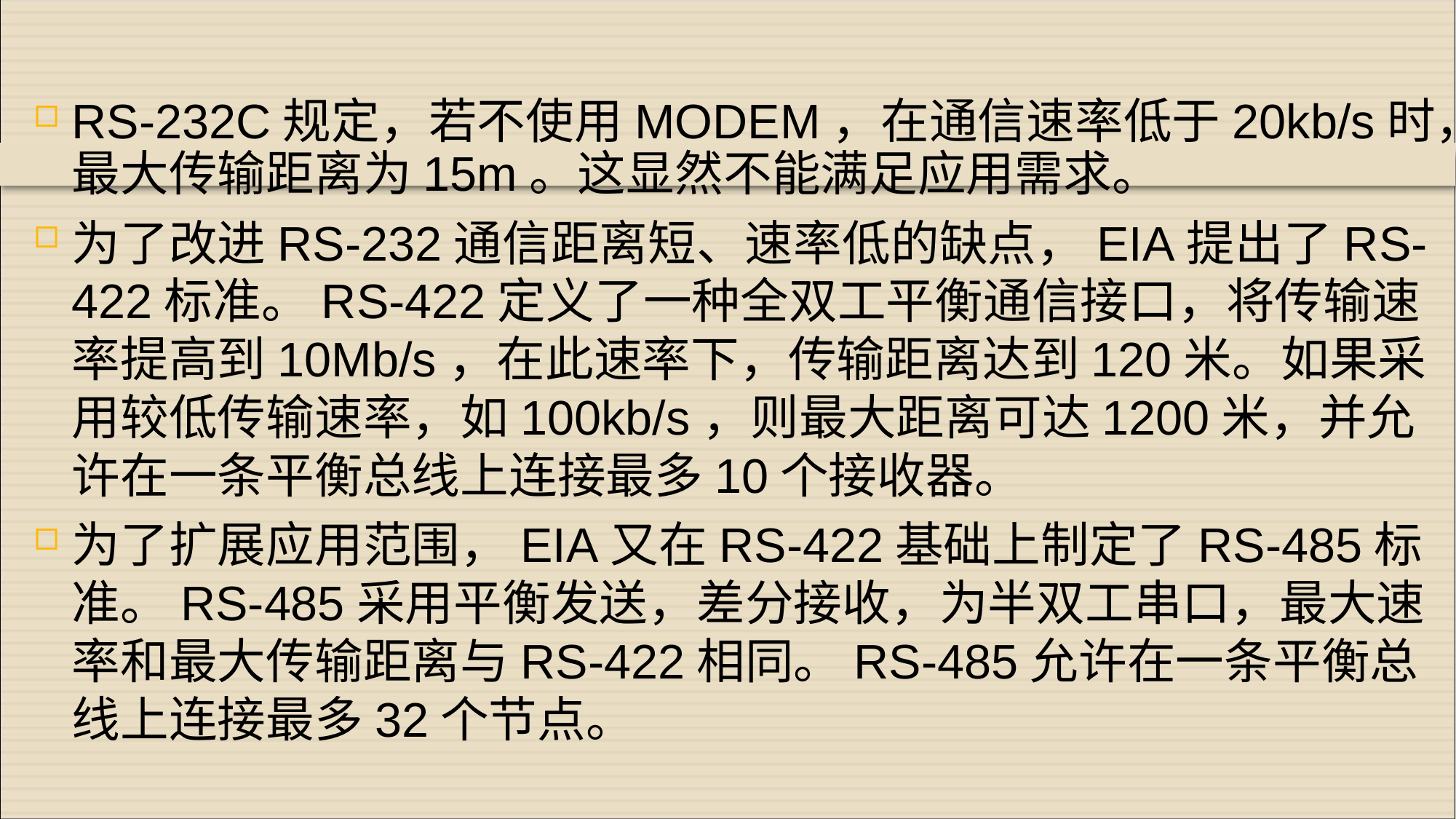

RS-232C规定，若不使用MODEM，在通信速率低于20kb/s时，最大传输距离为15m。这显然不能满足应用需求。
为了改进RS-232通信距离短、速率低的缺点，EIA提出了RS-422标准。RS-422定义了一种全双工平衡通信接口，将传输速率提高到10Mb/s，在此速率下，传输距离达到120米。如果采用较低传输速率，如100kb/s，则最大距离可达1200米，并允许在一条平衡总线上连接最多10个接收器。
为了扩展应用范围，EIA又在RS-422基础上制定了RS-485标准。RS-485采用平衡发送，差分接收，为半双工串口，最大速率和最大传输距离与RS-422相同。RS-485允许在一条平衡总线上连接最多32个节点。